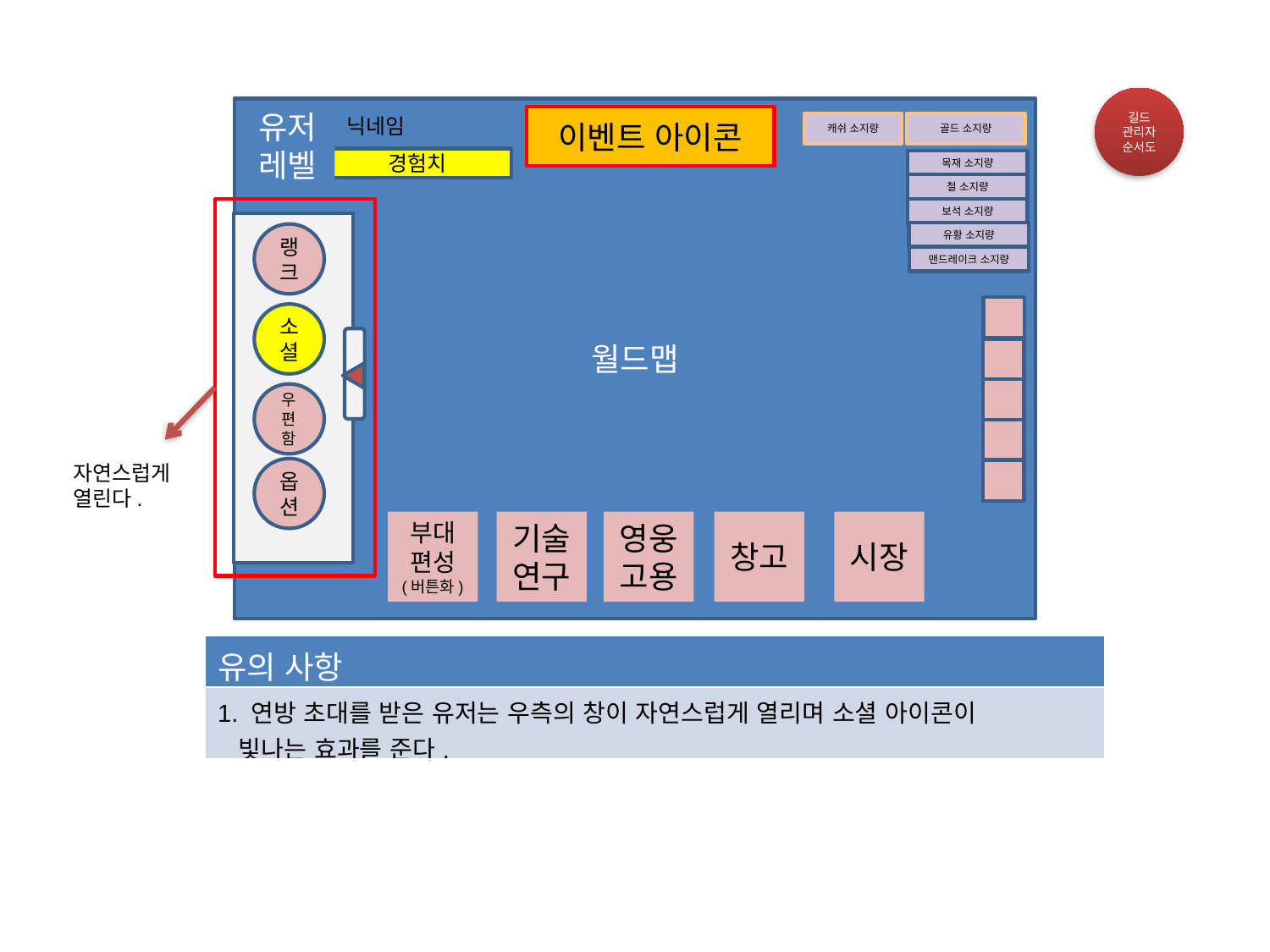

길드 관리자 순서도
월드맵
유저레벨
닉네임
이벤트 아이콘
캐쉬 소지량
골드 소지량
경험치
목재 소지량
철 소지량
보석 소지량

유황 소지량
랭크
맨드레이크 소지량

소셜

우편함

옵션

부대편성
(버튼화)
기술 연구
영웅고용
창고
시장

자연스럽게
열린다.
| 유의 사항 |
| --- |
| 1. 연방 초대를 받은 유저는 우측의 창이 자연스럽게 열리며 소셜 아이콘이 빛나는 효과를 준다. |